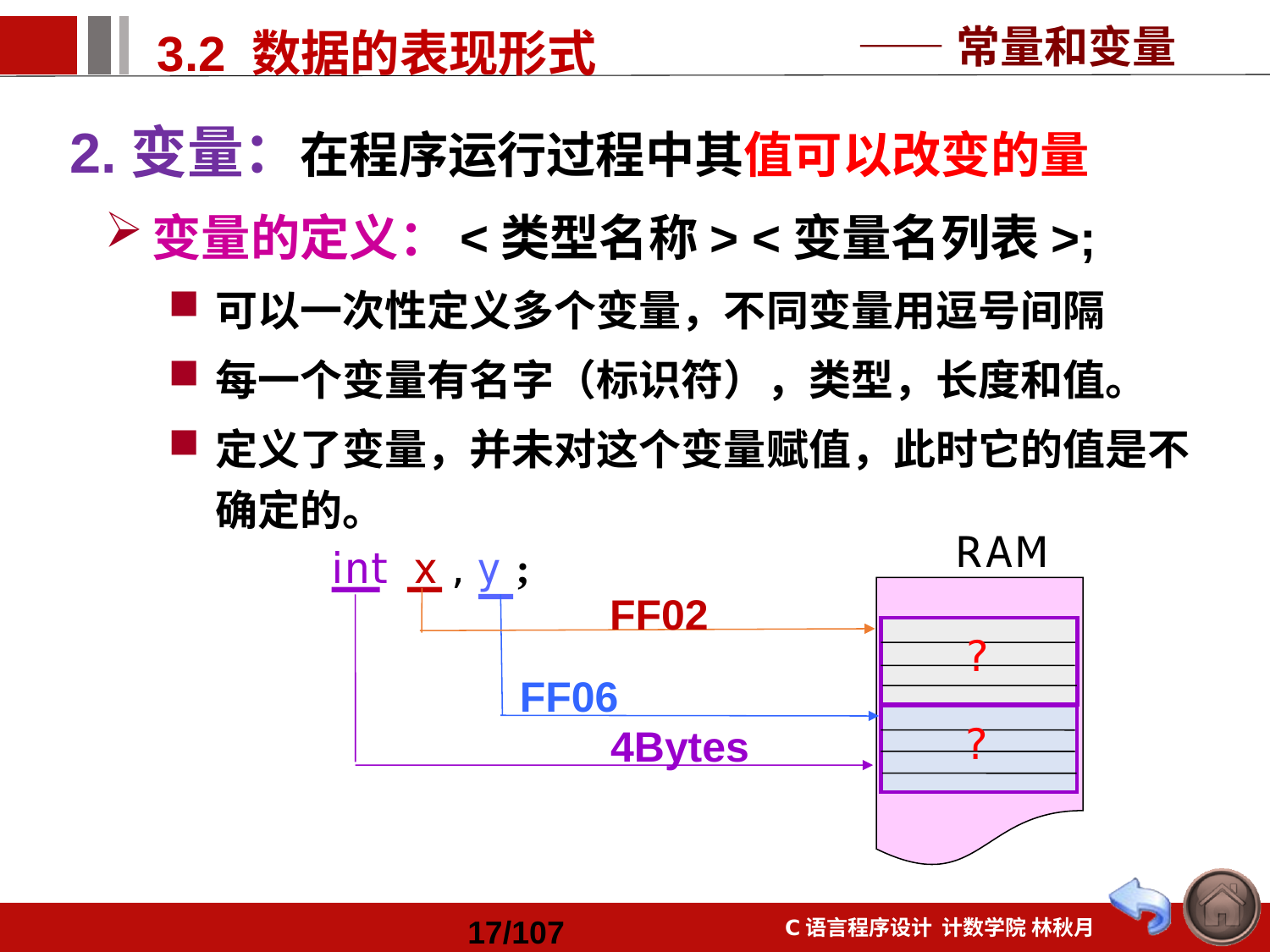

——常量和变量
2.变量：在程序运行过程中其值可以改变的量
变量的定义：<类型名称> <变量名列表>;
可以一次性定义多个变量，不同变量用逗号间隔
每一个变量有名字（标识符），类型，长度和值。
定义了变量，并未对这个变量赋值，此时它的值是不确定的。

int  x , y ;
RAM

FF02

FF06

4Bytes

?
?